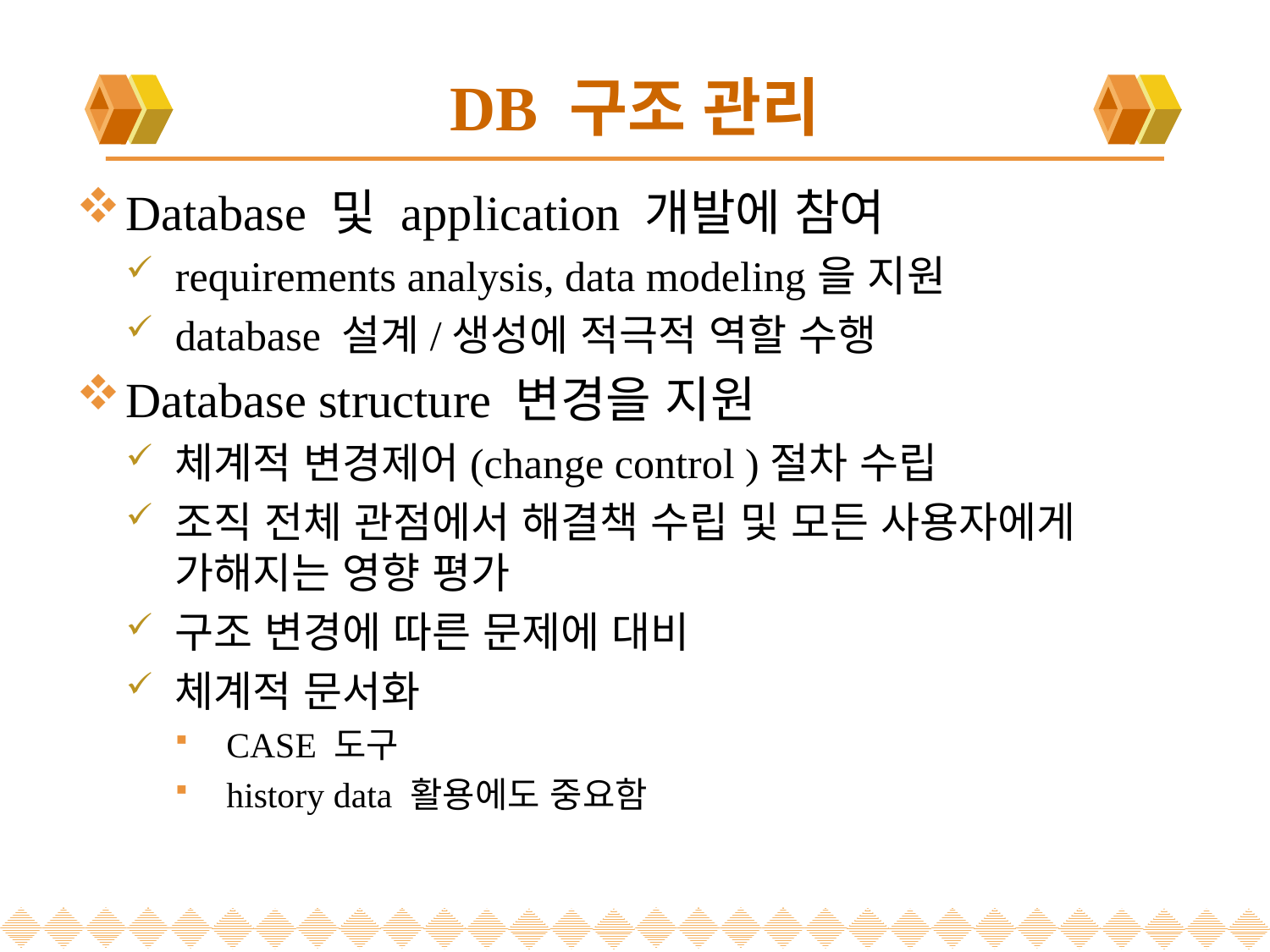

# DB 구조 관리
Database 및 application 개발에 참여
requirements analysis, data modeling을 지원
database 설계/생성에 적극적 역할 수행
Database structure 변경을 지원
체계적 변경제어(change control )절차 수립
조직 전체 관점에서 해결책 수립 및 모든 사용자에게 가해지는 영향 평가
구조 변경에 따른 문제에 대비
체계적 문서화
CASE 도구
history data 활용에도 중요함